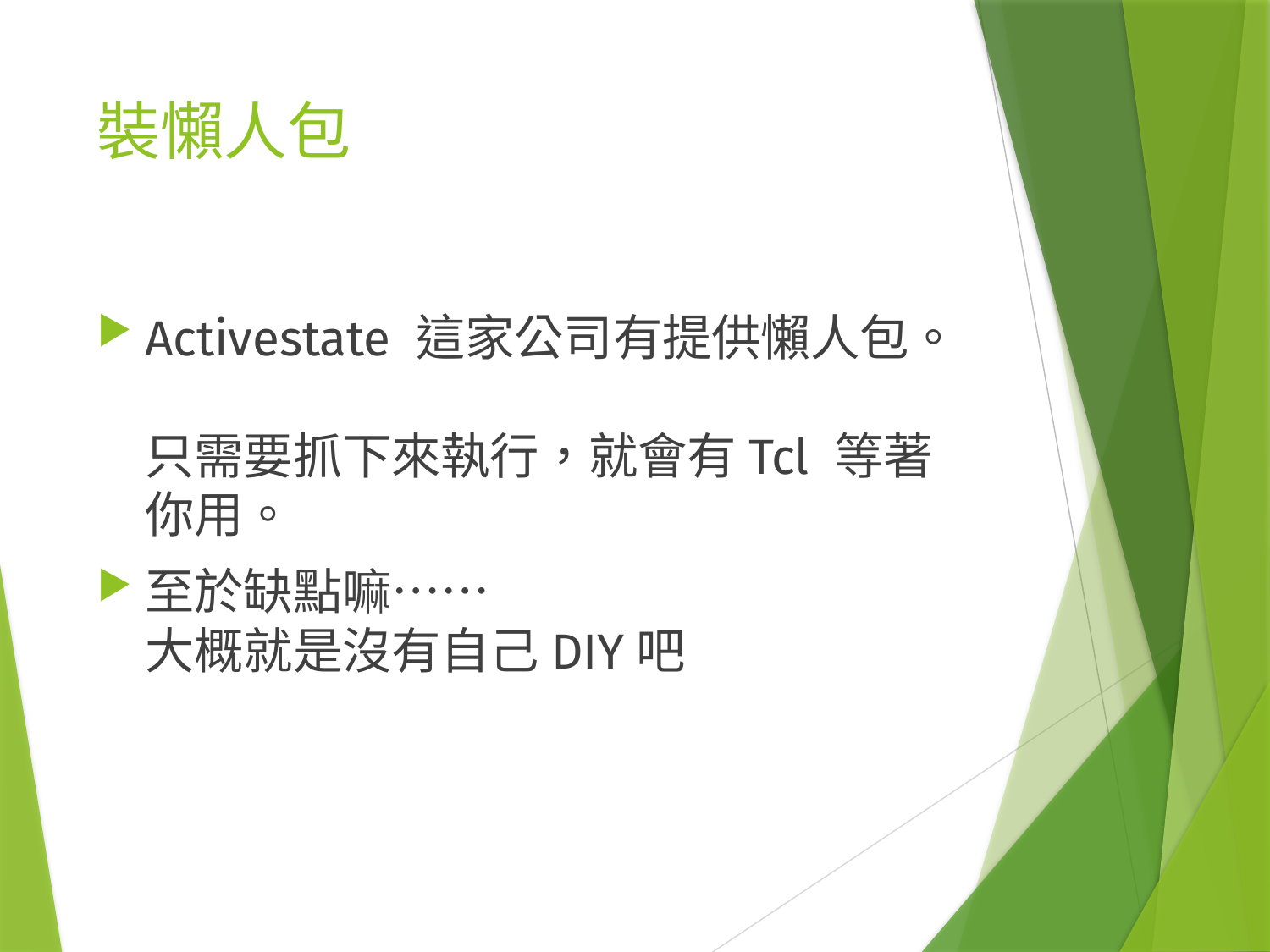

# 裝懶人包
Activestate 這家公司有提供懶人包。
只需要抓下來執行，就會有Tcl 等著你用。
至於缺點嘛……
大概就是沒有自己DIY吧